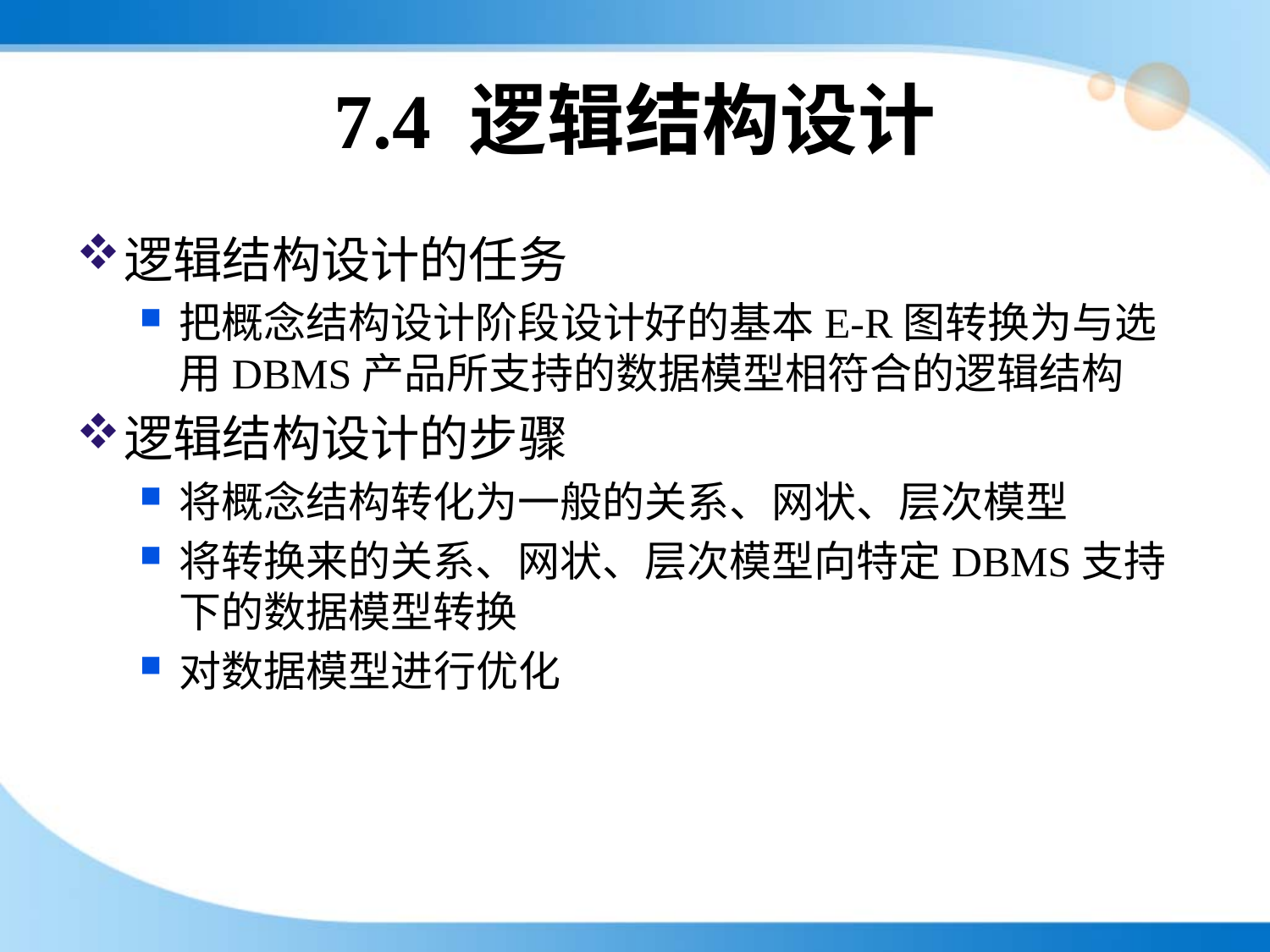

# 7.4 逻辑结构设计
逻辑结构设计的任务
把概念结构设计阶段设计好的基本E-R图转换为与选用DBMS产品所支持的数据模型相符合的逻辑结构
逻辑结构设计的步骤
将概念结构转化为一般的关系、网状、层次模型
将转换来的关系、网状、层次模型向特定DBMS支持下的数据模型转换
对数据模型进行优化